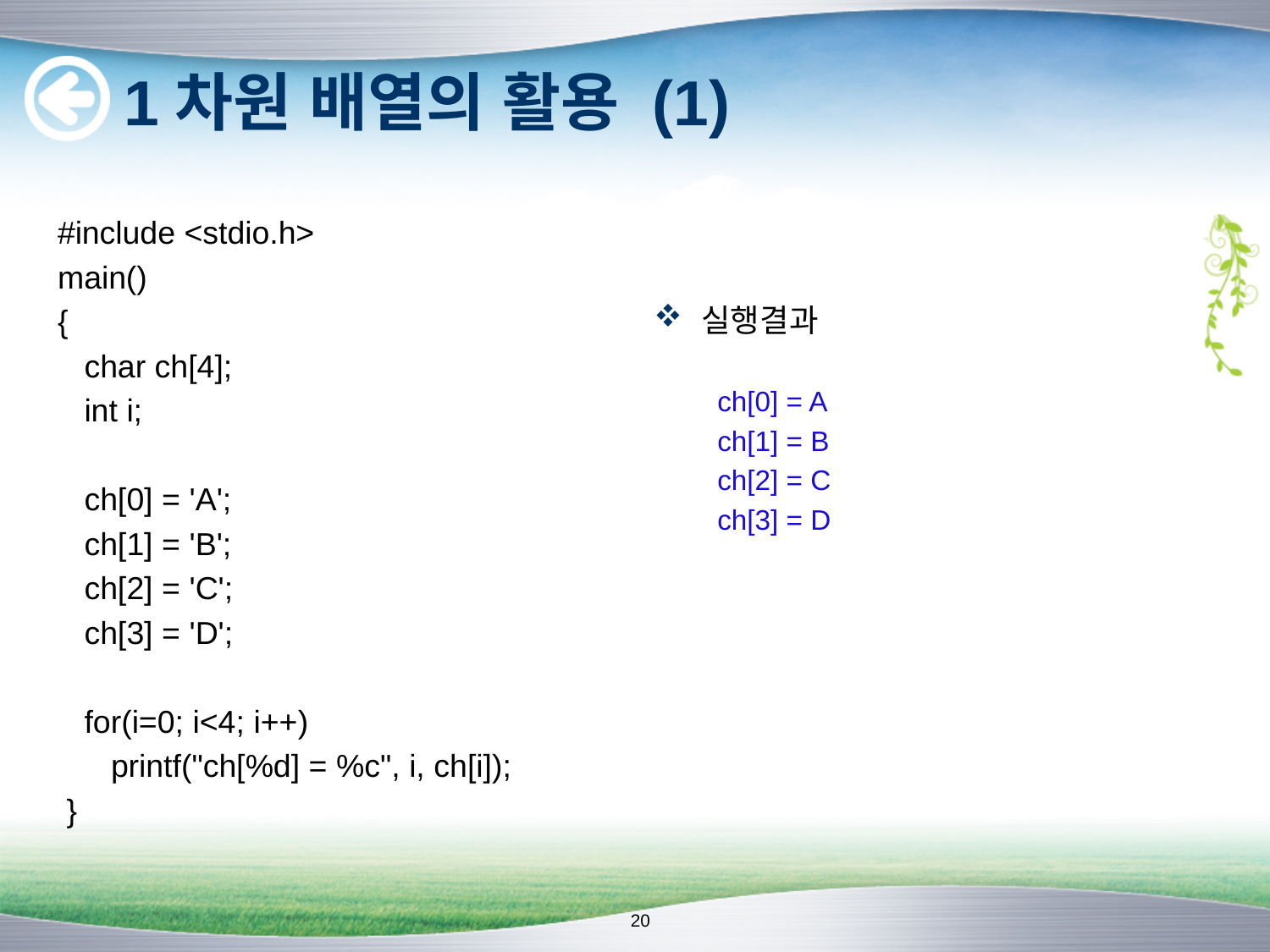

# 1차원 배열의 활용 (1)
#include <stdio.h>
main()
{
   char ch[4];
   int i;

   ch[0] = 'A';
   ch[1] = 'B';
   ch[2] = 'C';
   ch[3] = 'D';

   for(i=0; i<4; i++)
      printf("ch[%d] = %c", i, ch[i]);
 }

실행결과

ch[0] = A
ch[1] = B
ch[2] = C
ch[3] = D
20